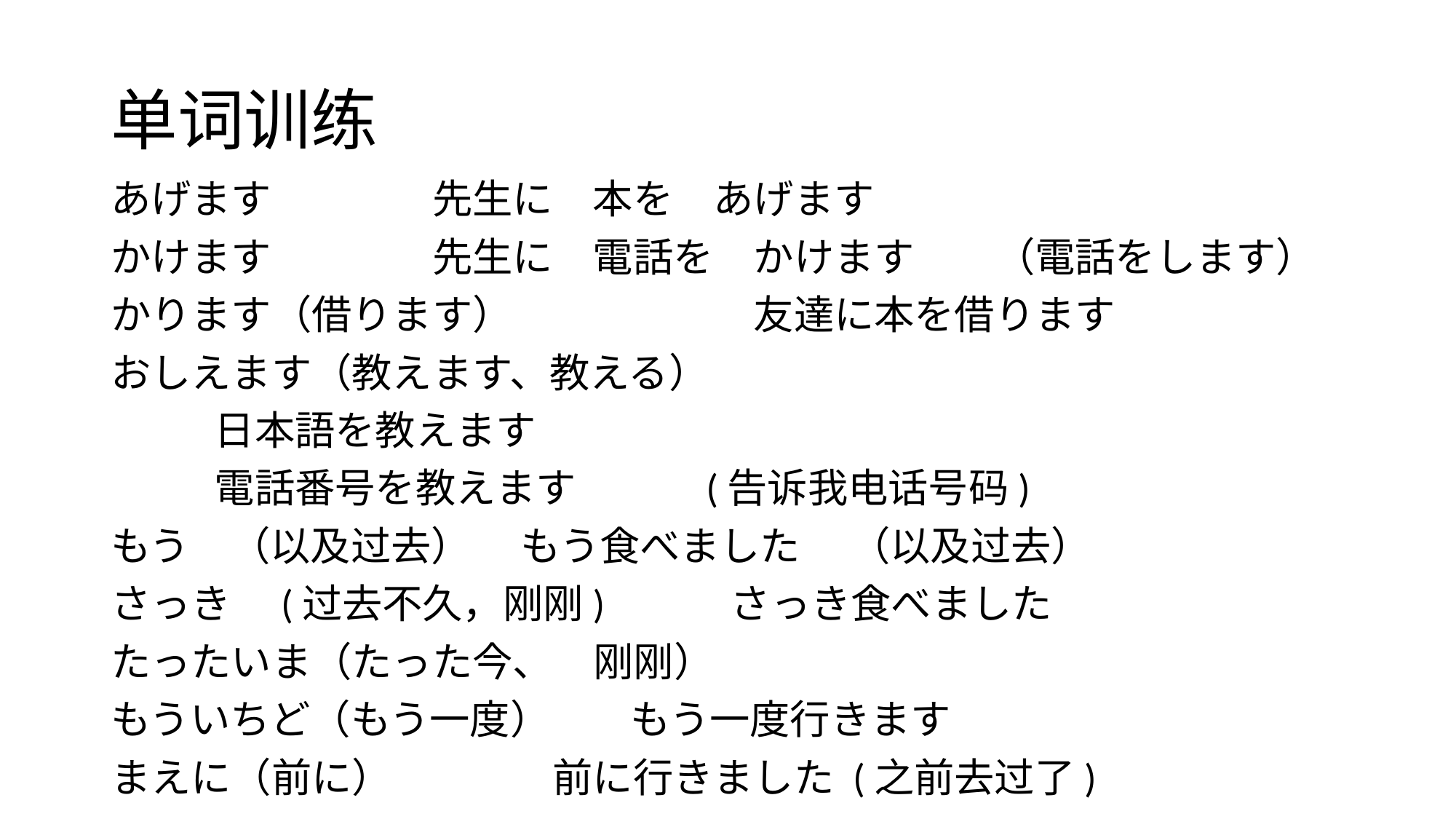

# 单词训练
あげます　　　　先生に　本を　あげます
かけます　　　　先生に　電話を　かけます　　（電話をします）
かります（借ります）　　　　　　友達に本を借ります
おしえます（教えます、教える）
	日本語を教えます
	電話番号を教えます　　　(告诉我电话号码)
もう　（以及过去） 　もう食べました　 （以及过去）
さっき　(过去不久，刚刚)　    　さっき食べました
たったいま（たった今、　刚刚）
もういちど（もう一度）　　もう一度行きます
まえに（前に）　　　　前に行きました (之前去过了)